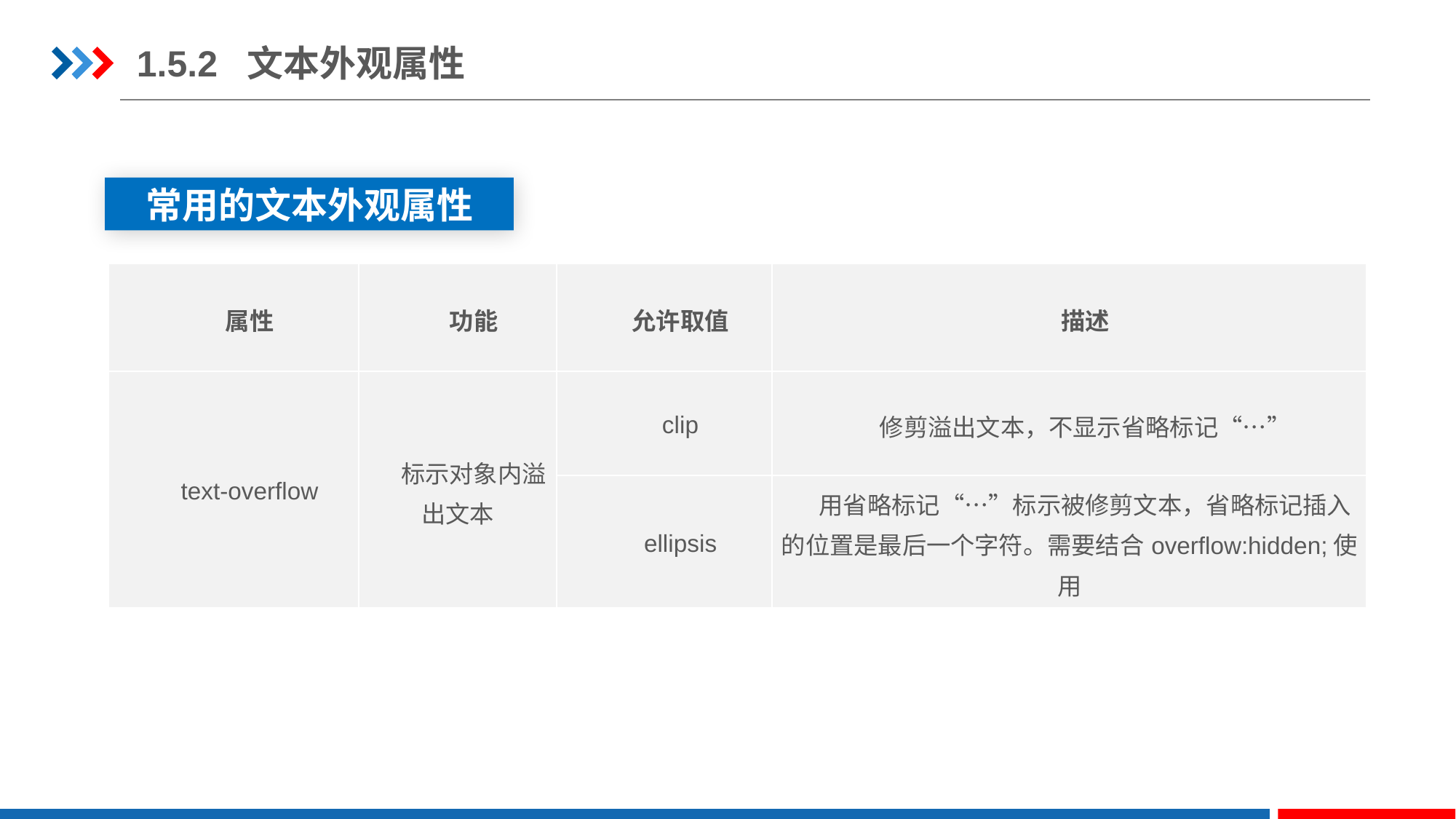

1.5.2  文本外观属性
常用的文本外观属性
| 属性 | 功能 | 允许取值 | 描述 |
| --- | --- | --- | --- |
| text-overflow | 标示对象内溢出文本 | clip | 修剪溢出文本，不显示省略标记“…” |
|  |  | ellipsis | 用省略标记“…”标示被修剪文本，省略标记插入的位置是最后一个字符。需要结合overflow:hidden;使用 |